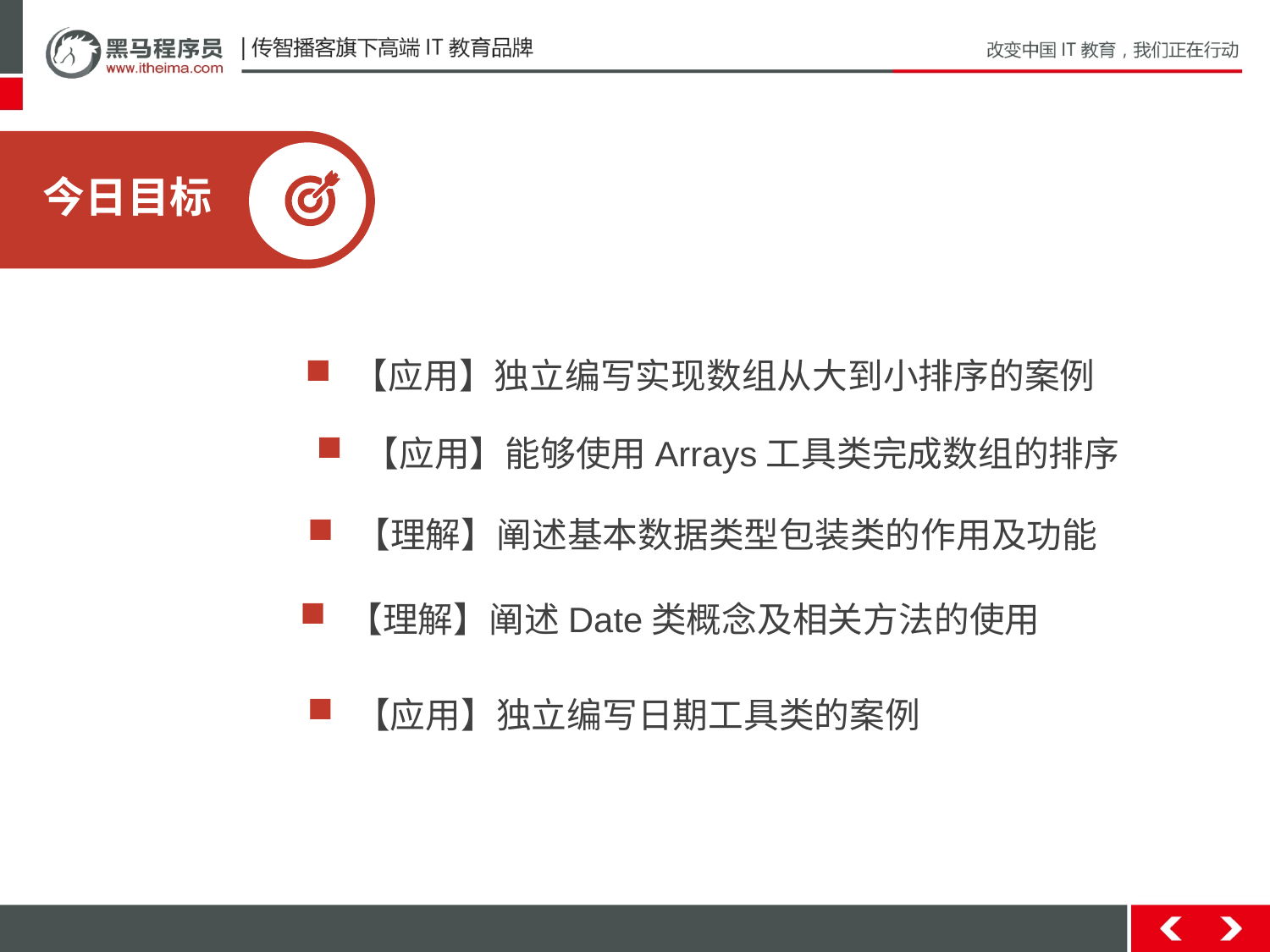

今日目标

【应用】独立编写实现数组从大到小排序的案例
【应用】能够使用Arrays工具类完成数组的排序
【理解】阐述基本数据类型包装类的作用及功能
【理解】阐述Date类概念及相关方法的使用
【应用】独立编写日期工具类的案例